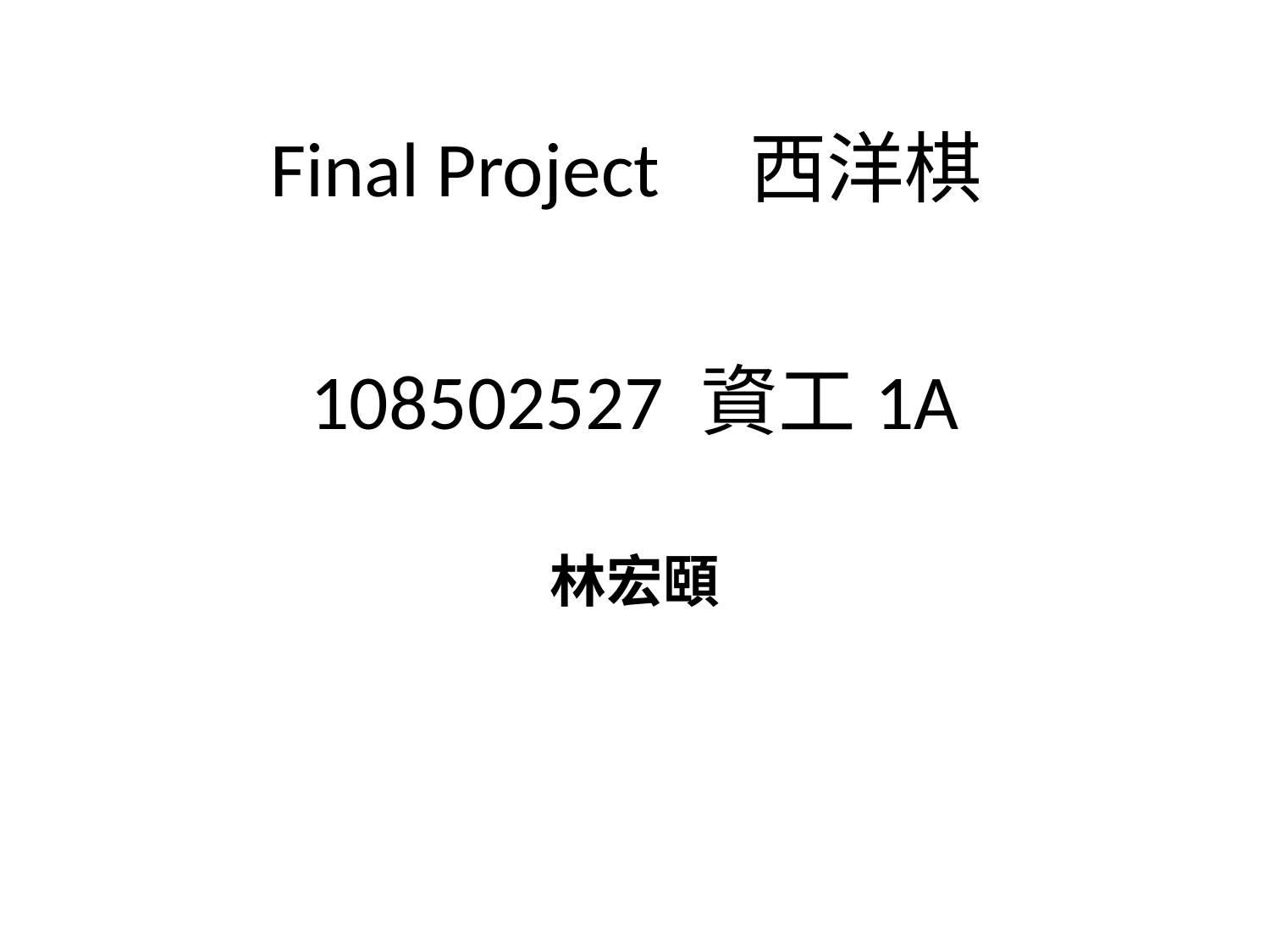

Final Project    西洋棋
# 108502527 資工1A
林宏頤